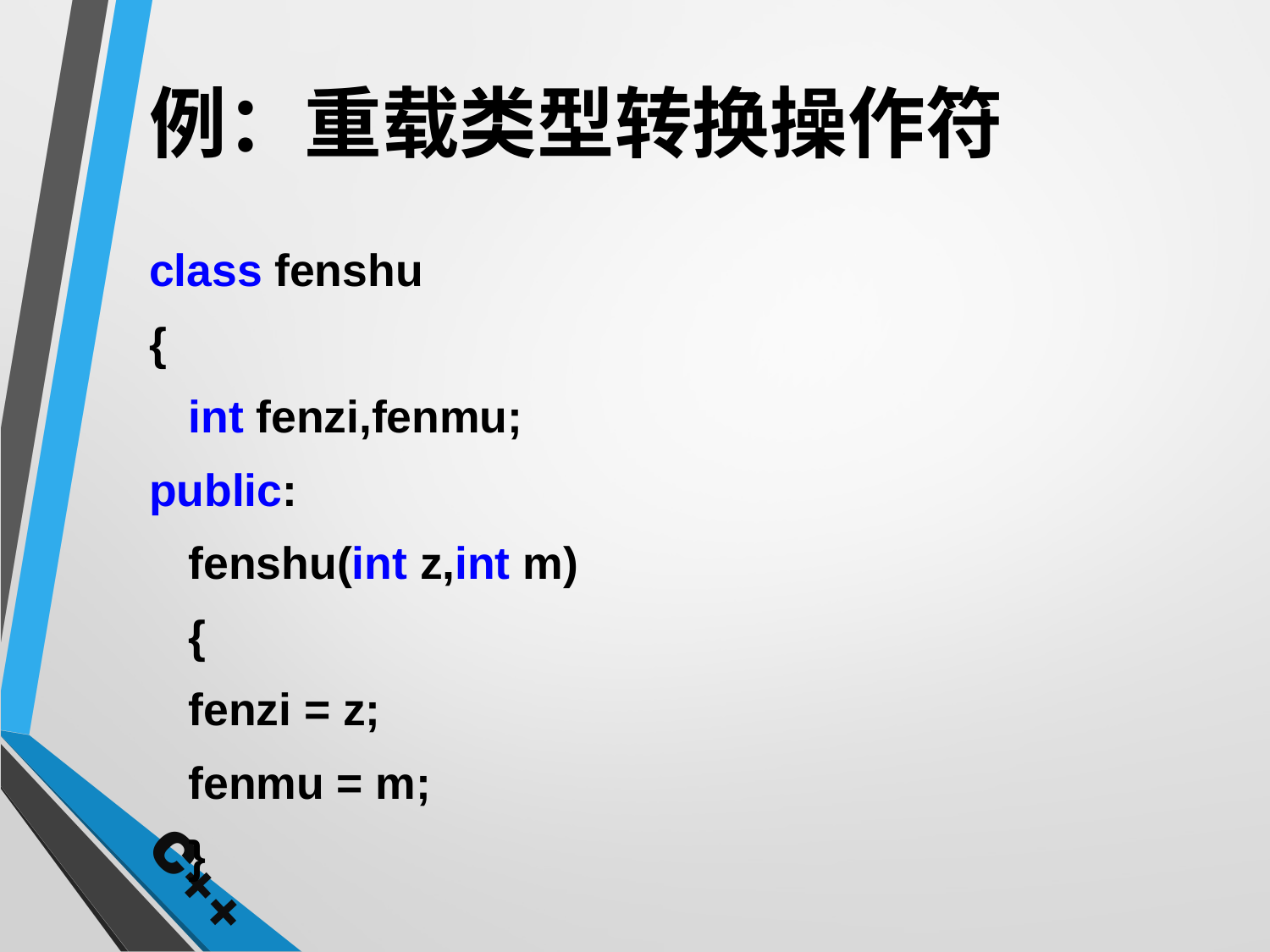

# 例：重载类型转换操作符
class fenshu
{
	int fenzi,fenmu;
public:
	fenshu(int z,int m)
	{
		fenzi = z;
		fenmu = m;
	}